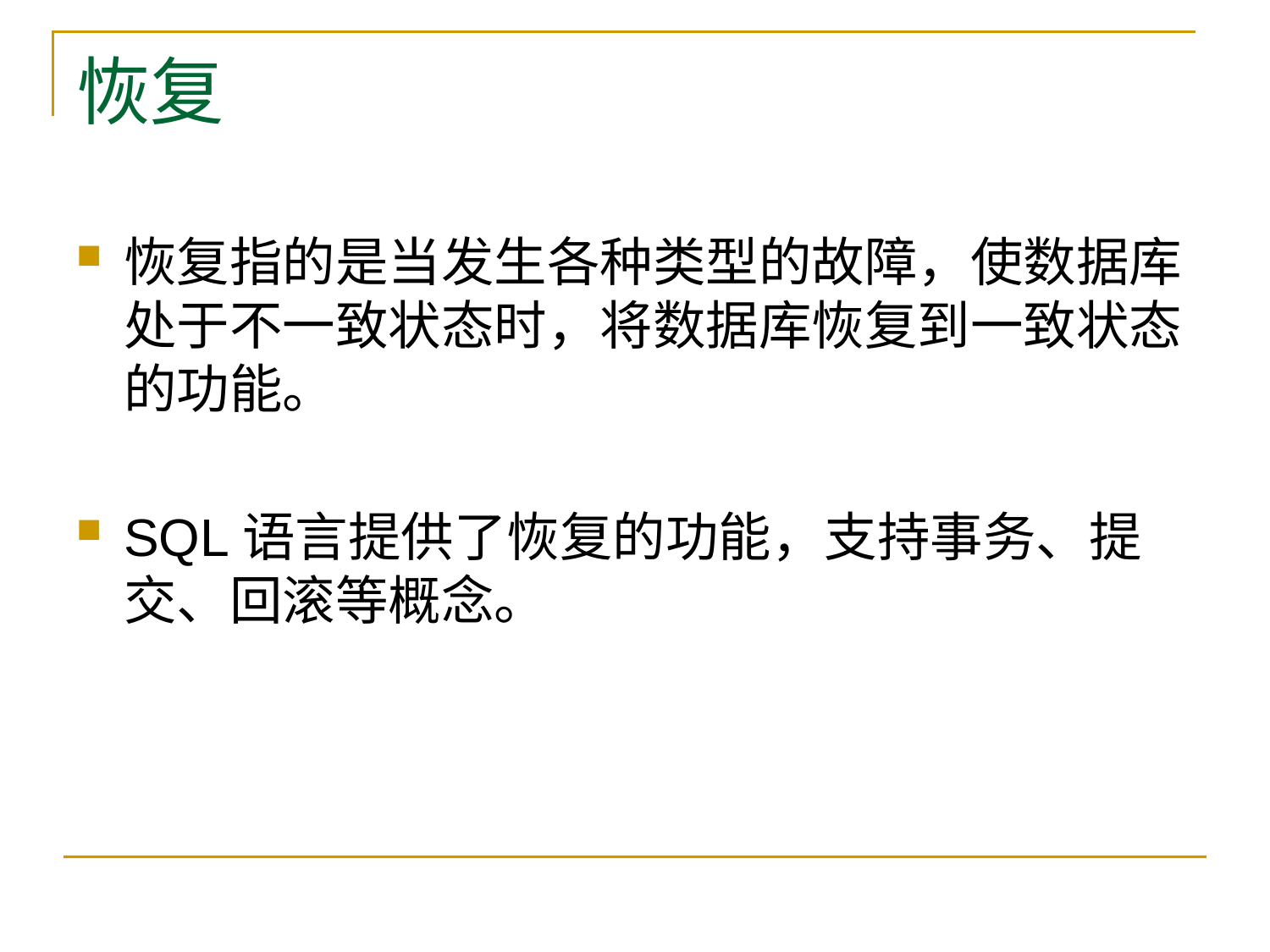

# 恢复
恢复指的是当发生各种类型的故障，使数据库处于不一致状态时，将数据库恢复到一致状态的功能。

SQL语言提供了恢复的功能，支持事务、提交、回滚等概念。